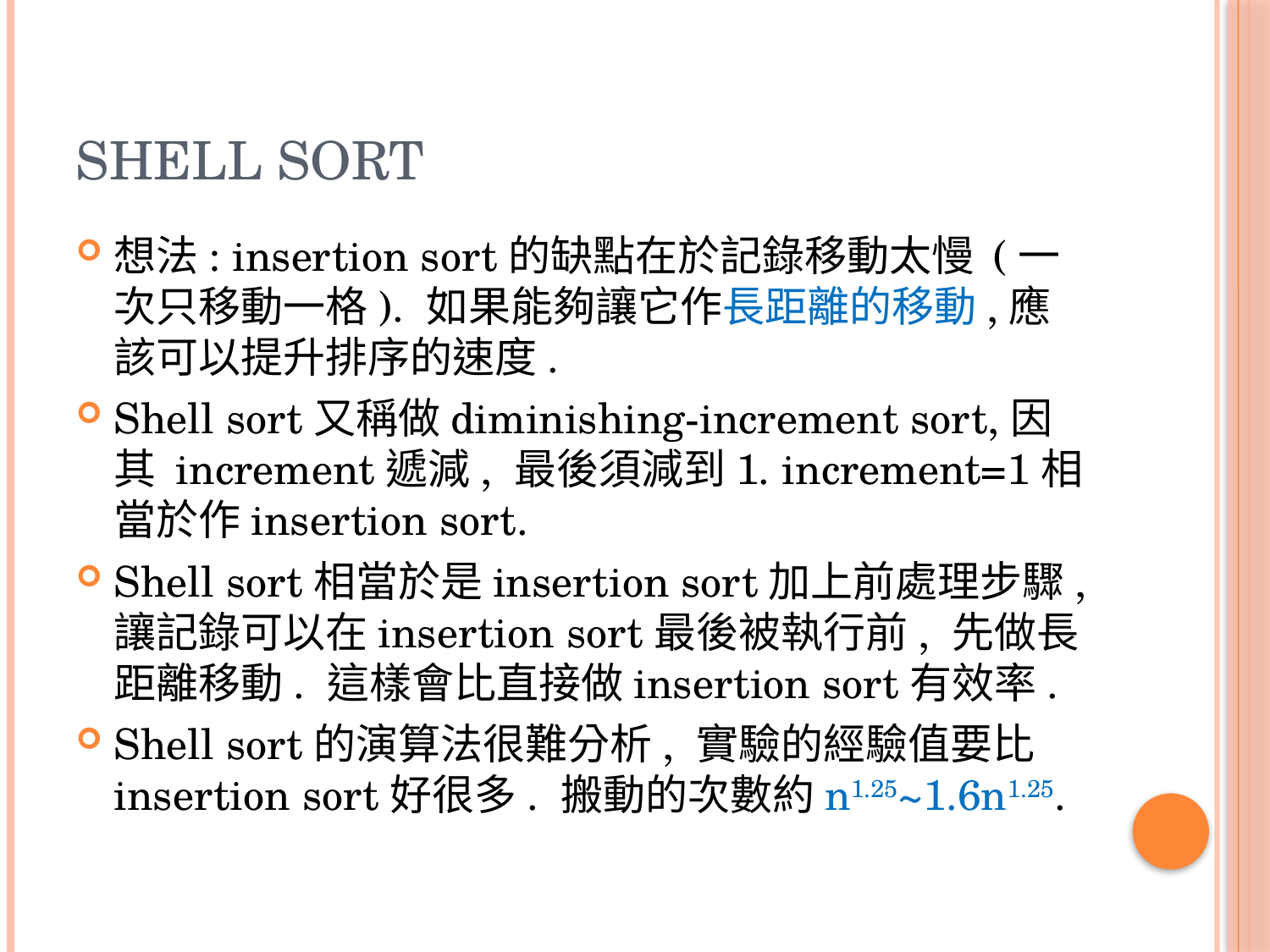

# Shell Sort
想法: insertion sort的缺點在於記錄移動太慢 (一次只移動一格). 如果能夠讓它作長距離的移動,應該可以提升排序的速度.
Shell sort又稱做diminishing-increment sort,因其 increment遞減, 最後須減到1. increment=1相當於作insertion sort.
Shell sort相當於是insertion sort加上前處理步驟, 讓記錄可以在insertion sort最後被執行前, 先做長距離移動. 這樣會比直接做insertion sort有效率.
Shell sort的演算法很難分析, 實驗的經驗值要比insertion sort好很多. 搬動的次數約n1.25~1.6n1.25.